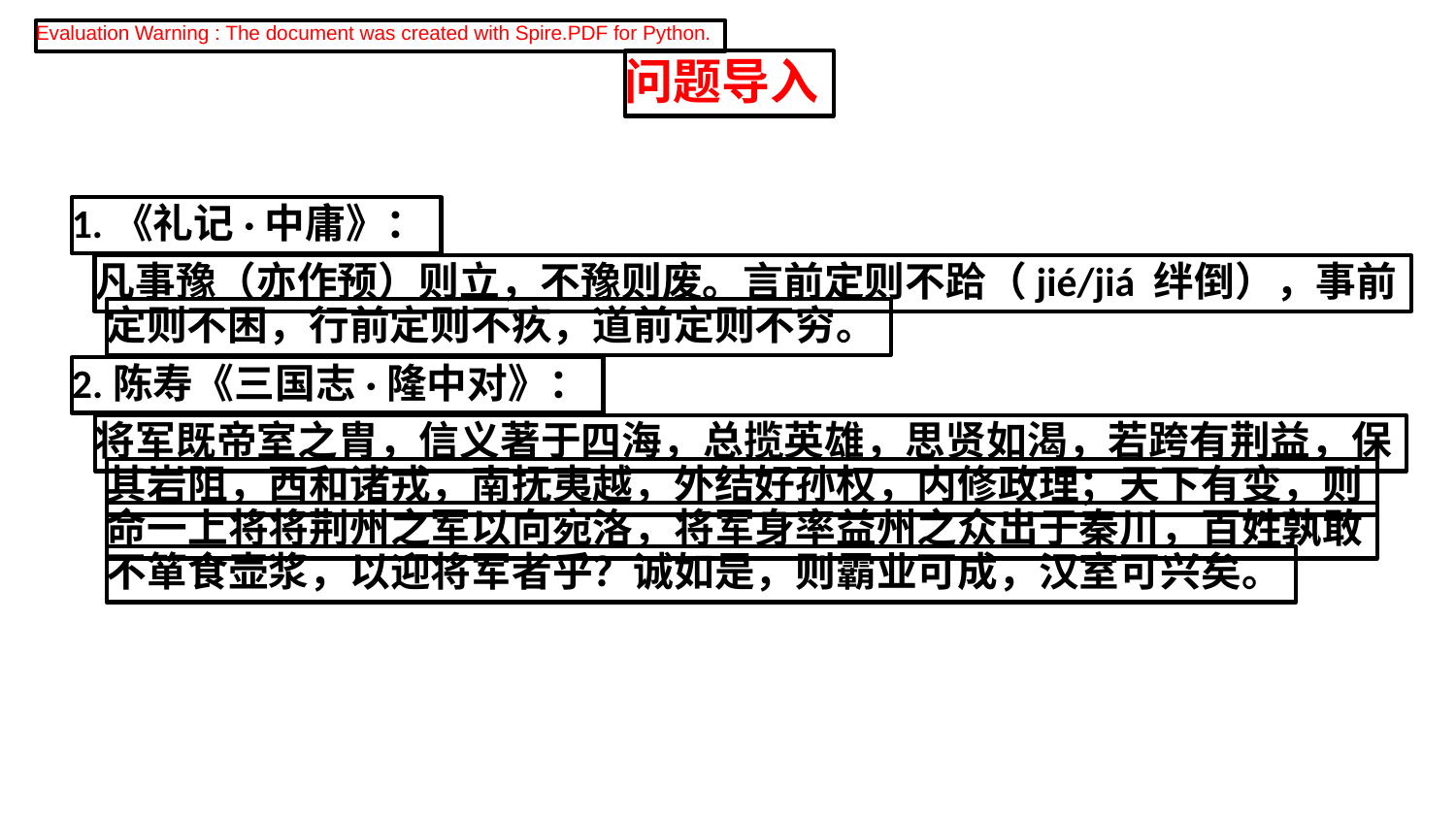

Evaluation Warning : The document was created with Spire.PDF for Python.
问题导入
1.《礼记·中庸》：
凡事豫（亦作预）则立，不豫则废。言前定则不跲（jié/jiá 绊倒），事前
定则不困，行前定则不疚，道前定则不穷。
2.陈寿《三国志·隆中对》：
将军既帝室之胄，信义著于四海，总揽英雄，思贤如渴，若跨有荆益，保
其岩阻，西和诸戎，南抚夷越，外结好孙权，内修政理；天下有变，则
命一上将将荆州之军以向宛洛，将军身率益州之众出于秦川，百姓孰敢
不箪食壶浆，以迎将军者乎？诚如是，则霸业可成，汉室可兴矣。